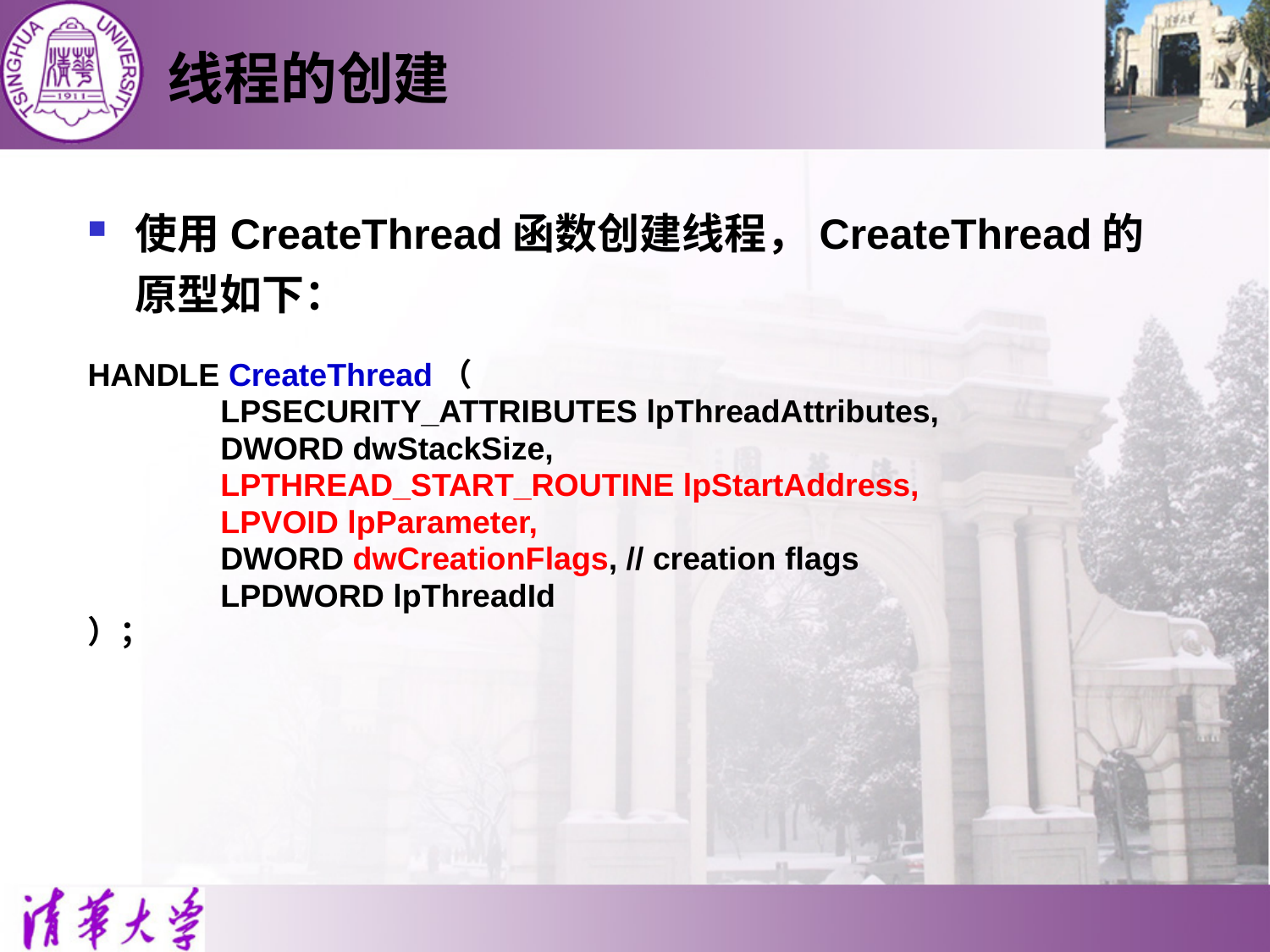

# 线程的创建
使用CreateThread函数创建线程，CreateThread的原型如下：

HANDLE CreateThread（
LPSECURITY_ATTRIBUTES lpThreadAttributes,
DWORD dwStackSize,
LPTHREAD_START_ROUTINE lpStartAddress,
LPVOID lpParameter,
DWORD dwCreationFlags, // creation flags
LPDWORD lpThreadId
）；